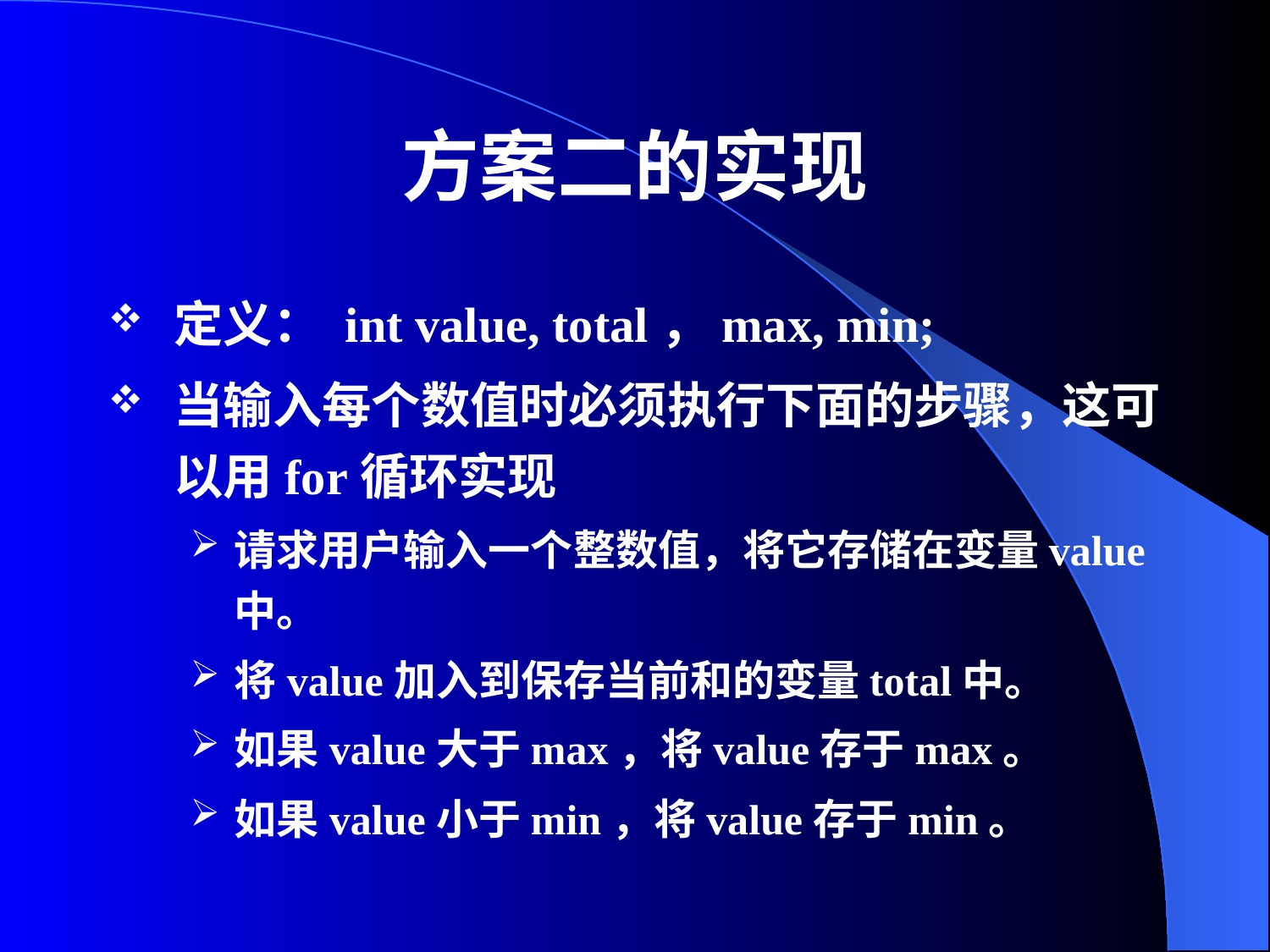

# 方案二的实现
定义： int value, total，max, min;
当输入每个数值时必须执行下面的步骤，这可以用for循环实现
请求用户输入一个整数值，将它存储在变量value中。
将value加入到保存当前和的变量total中。
如果value大于max，将value存于max。
如果value小于min，将value存于min。